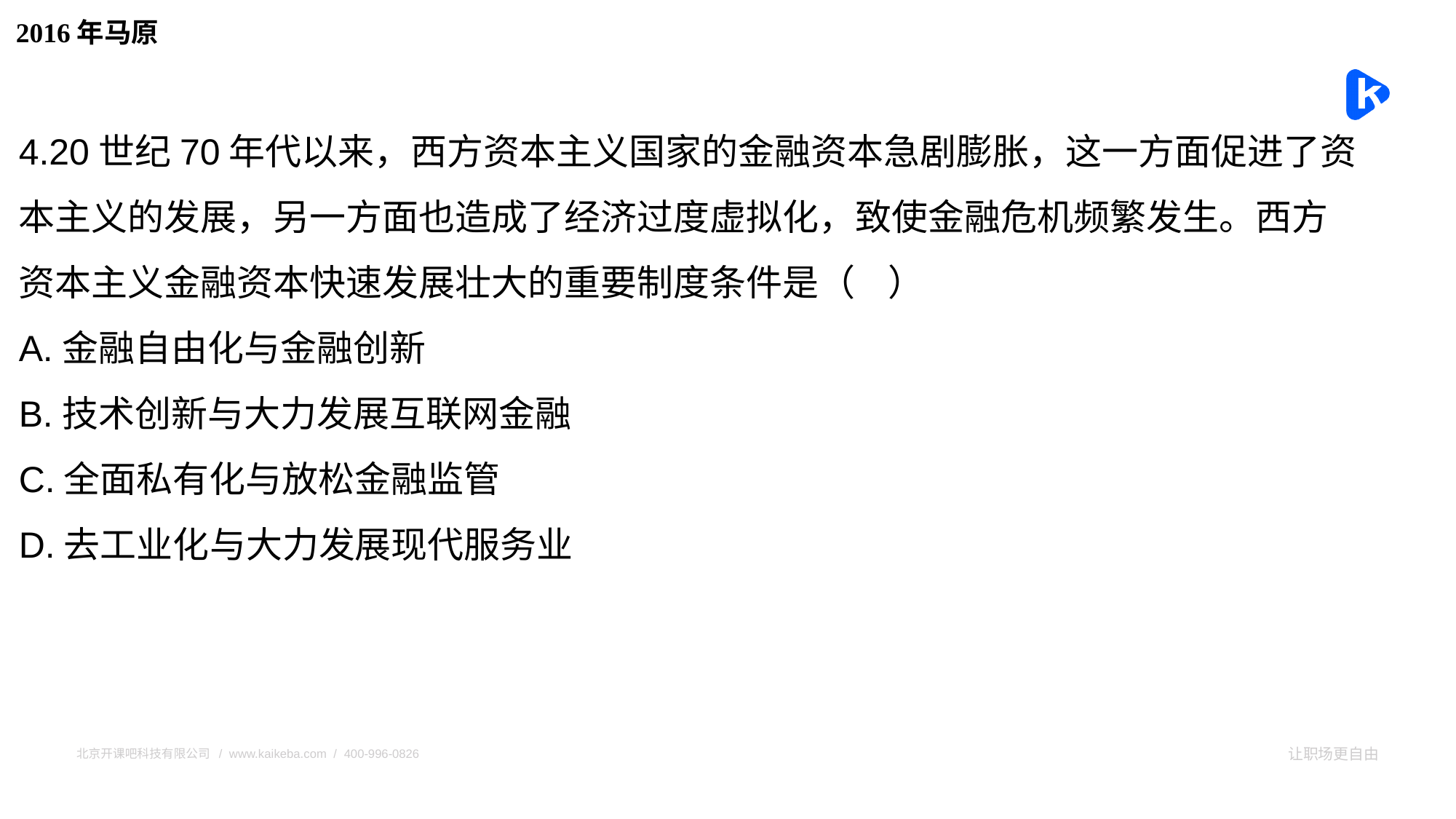

2016年马原
4.20世纪70年代以来，西方资本主义国家的金融资本急剧膨胀，这一方面促进了资本主义的发展，另一方面也造成了经济过度虚拟化，致使金融危机频繁发生。西方资本主义金融资本快速发展壮大的重要制度条件是（    ）
A.金融自由化与金融创新
B.技术创新与大力发展互联网金融
C.全面私有化与放松金融监管
D.去工业化与大力发展现代服务业